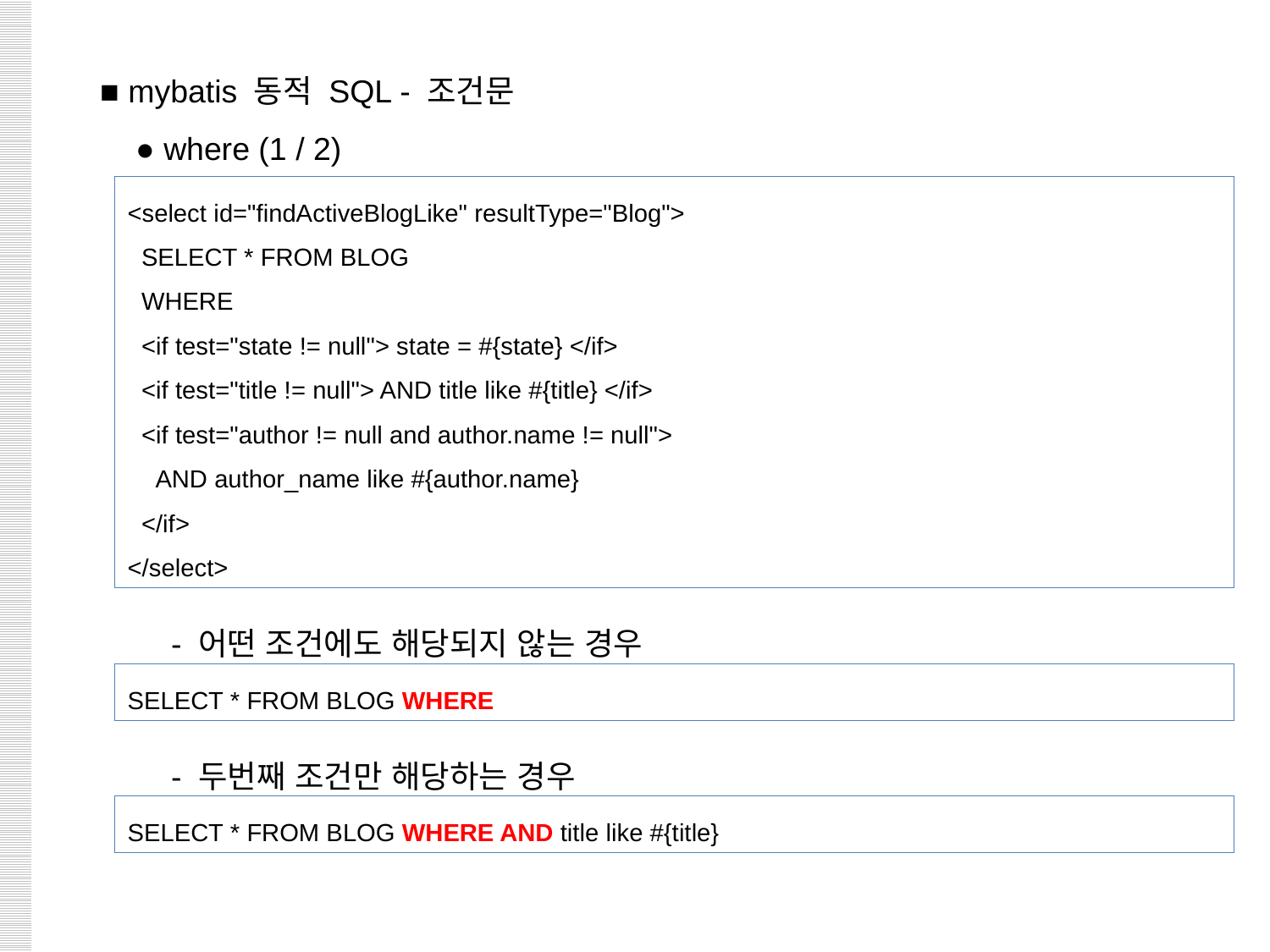

■ mybatis 동적 SQL - 조건문
    ● where (1 / 2)

        - 어떤 조건에도 해당되지 않는 경우

        - 두번째 조건만 해당하는 경우
<select id="findActiveBlogLike" resultType="Blog">
  SELECT * FROM BLOG
  WHERE
  <if test="state != null"> state = #{state} </if>
  <if test="title != null"> AND title like #{title} </if>
  <if test="author != null and author.name != null">
    AND author_name like #{author.name}
  </if>
</select>
SELECT * FROM BLOG WHERE
SELECT * FROM BLOG WHERE AND title like #{title}